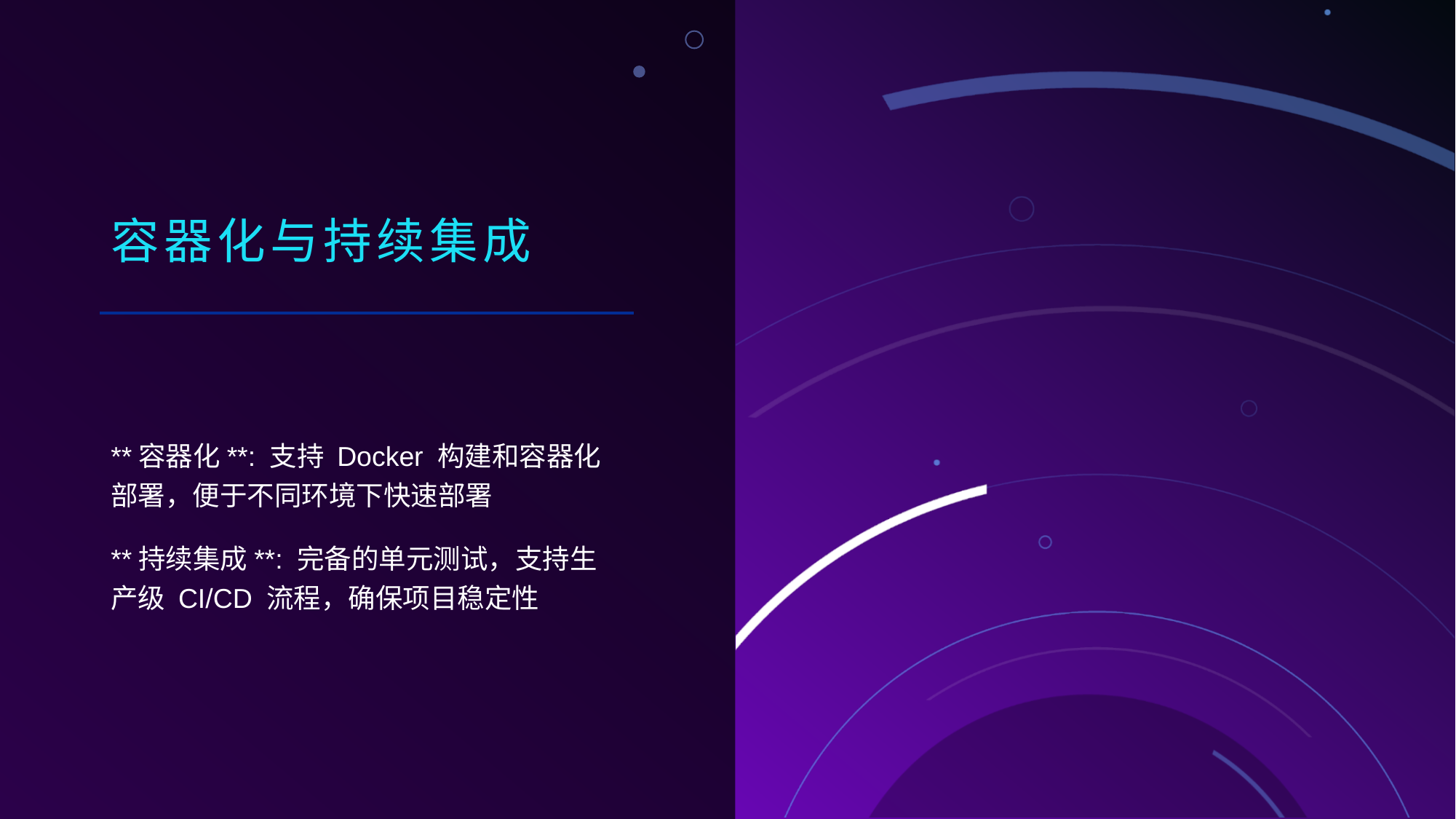

# 容器化与持续集成

**容器化**: 支持 Docker 构建和容器化部署，便于不同环境下快速部署
**持续集成**: 完备的单元测试，支持生产级 CI/CD 流程，确保项目稳定性